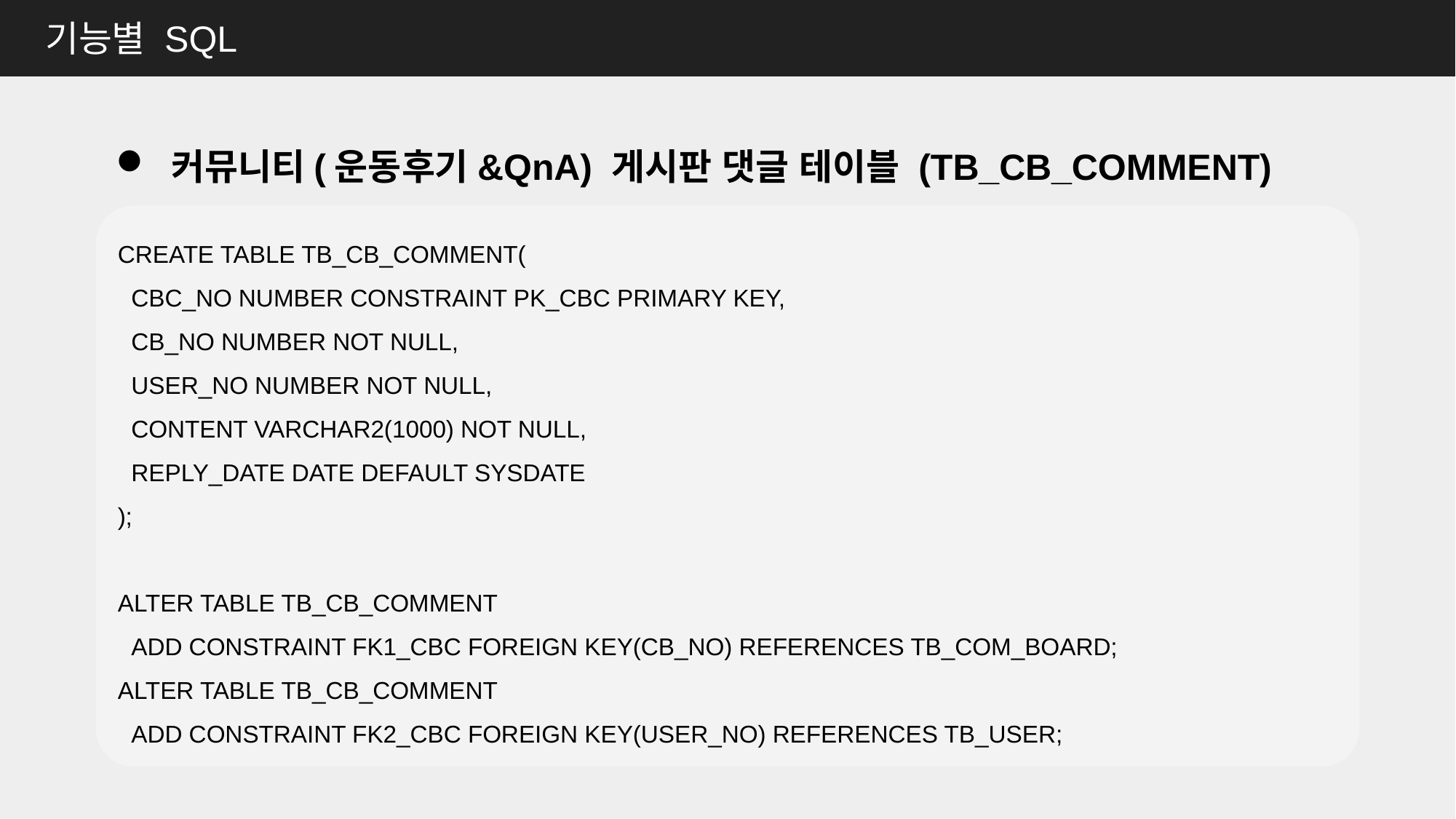

기능별 SQL
 커뮤니티(운동후기&QnA) 게시판 댓글 테이블 (TB_CB_COMMENT)
CREATE TABLE TB_CB_COMMENT(
  CBC_NO NUMBER CONSTRAINT PK_CBC PRIMARY KEY,
  CB_NO NUMBER NOT NULL,
  USER_NO NUMBER NOT NULL,
  CONTENT VARCHAR2(1000) NOT NULL,
  REPLY_DATE DATE DEFAULT SYSDATE
);

ALTER TABLE TB_CB_COMMENT
  ADD CONSTRAINT FK1_CBC FOREIGN KEY(CB_NO) REFERENCES TB_COM_BOARD;
ALTER TABLE TB_CB_COMMENT
  ADD CONSTRAINT FK2_CBC FOREIGN KEY(USER_NO) REFERENCES TB_USER;